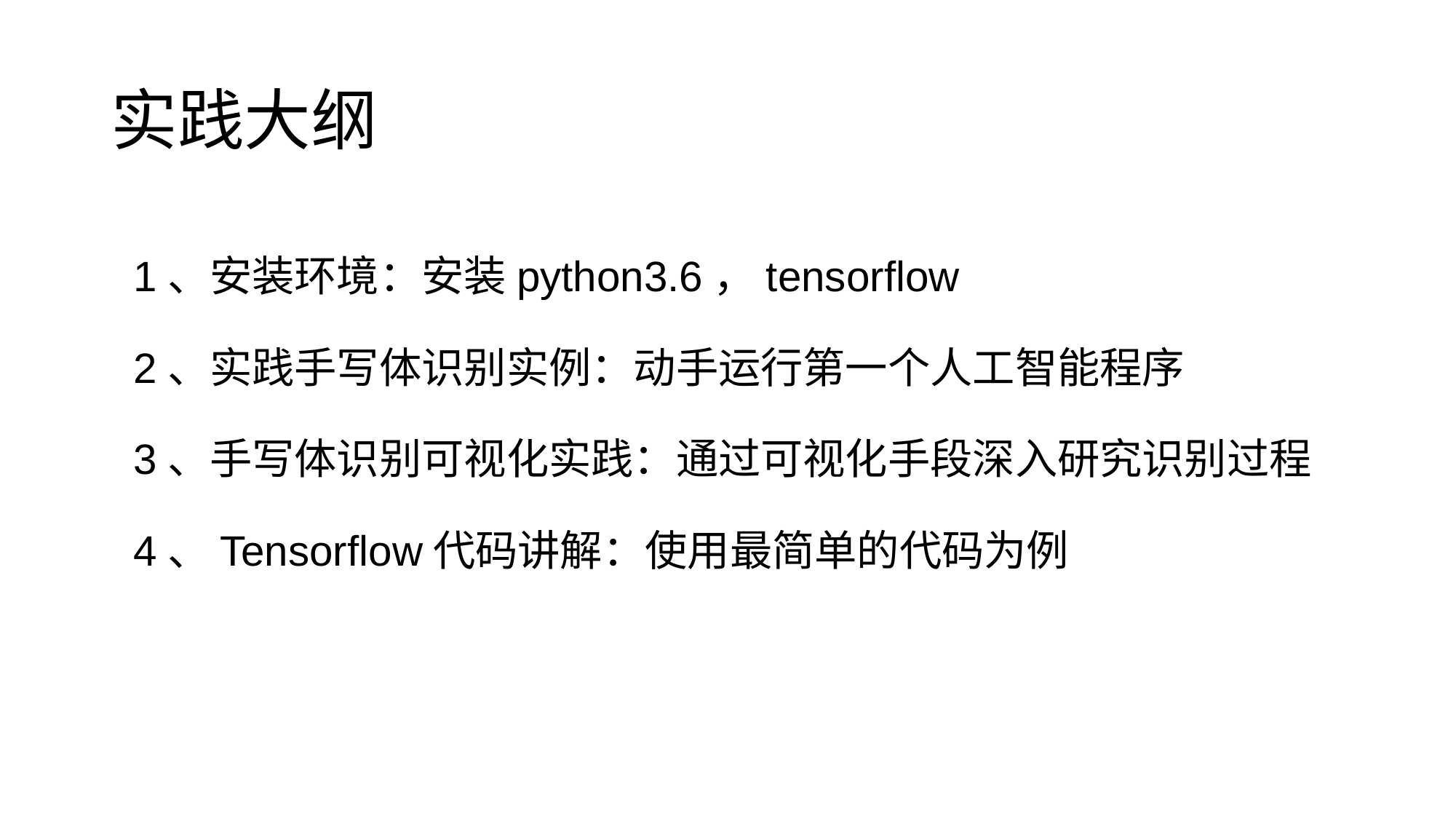

# 实践大纲
1、安装环境：安装python3.6，tensorflow
2、实践手写体识别实例：动手运行第一个人工智能程序
3、手写体识别可视化实践：通过可视化手段深入研究识别过程
4、Tensorflow代码讲解：使用最简单的代码为例